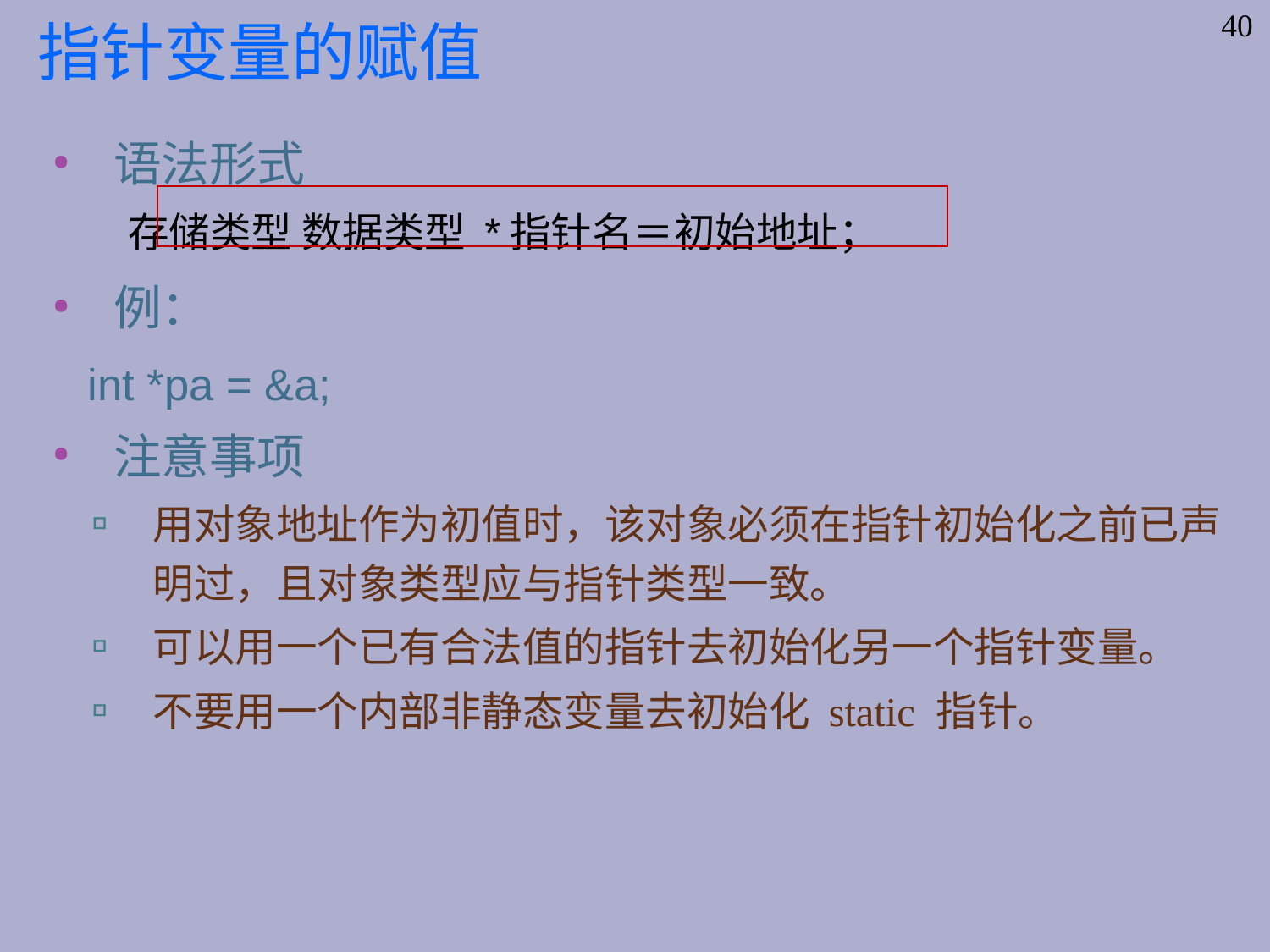

# 指针变量的赋值
40
语法形式
   存储类型 数据类型 *指针名＝初始地址；
例：
int *pa = &a;
注意事项
用对象地址作为初值时，该对象必须在指针初始化之前已声明过，且对象类型应与指针类型一致。
可以用一个已有合法值的指针去初始化另一个指针变量。
不要用一个内部非静态变量去初始化 static 指针。